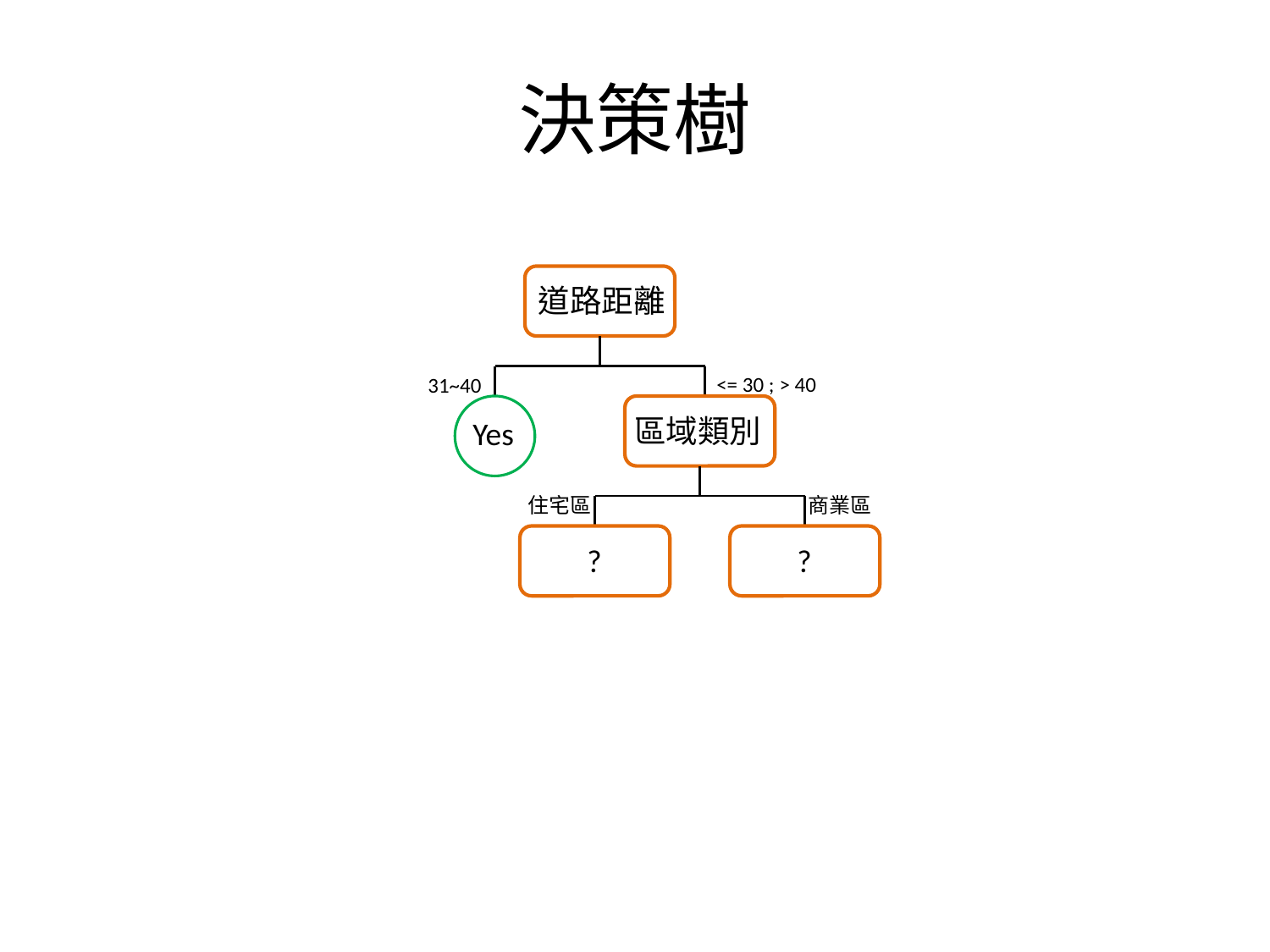

# 決策樹

道路距離
<= 30 ; > 40
31~40

區域類別
Yes
住宅區
商業區

?
?